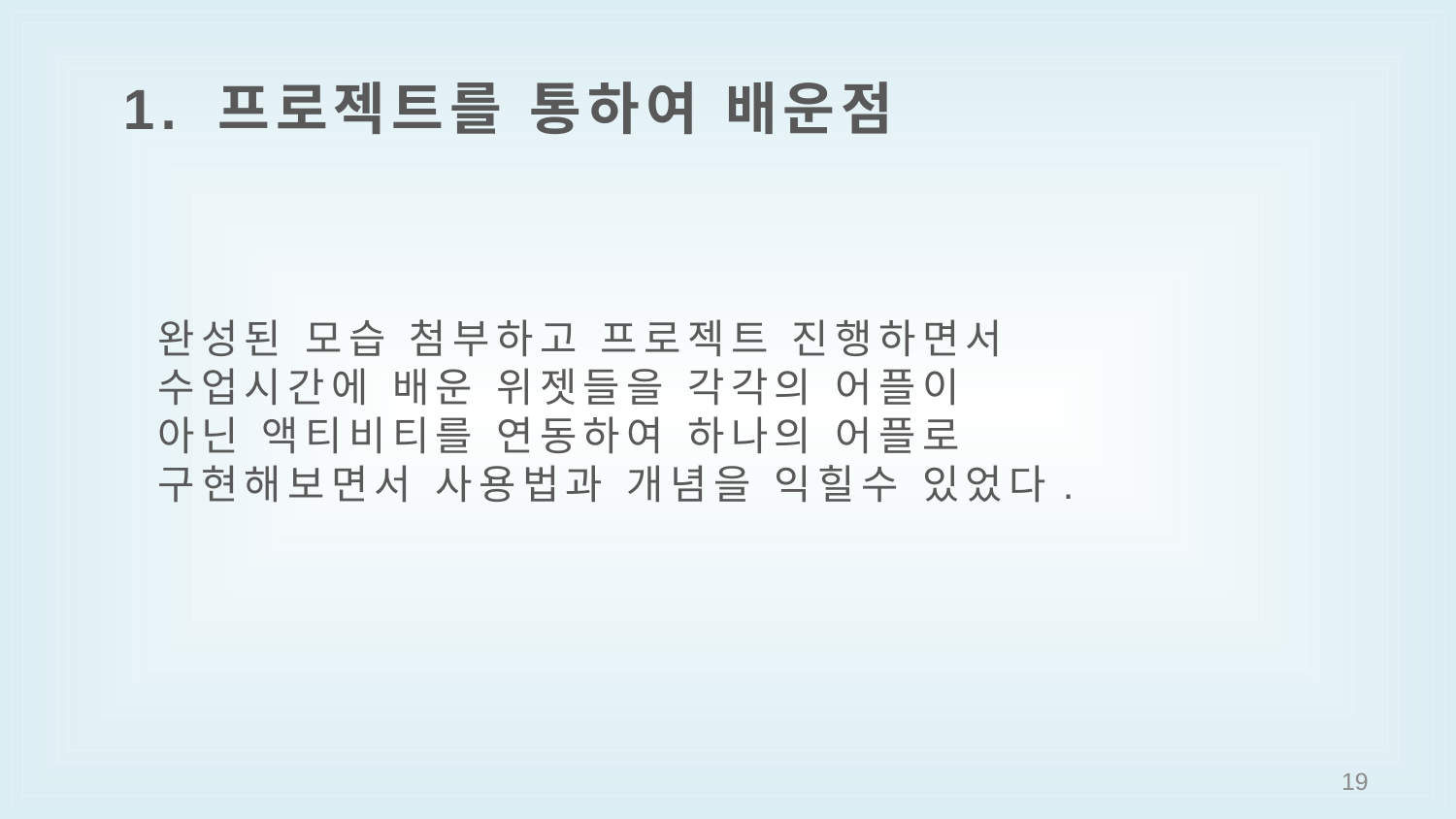

1. 프로젝트를 통하여 배운점

완성된 모습 첨부하고 프로젝트 진행하면서 수업시간에 배운 위젯들을 각각의 어플이
아닌 액티비티를 연동하여 하나의 어플로
구현해보면서 사용법과 개념을 익힐수 있었다.
19